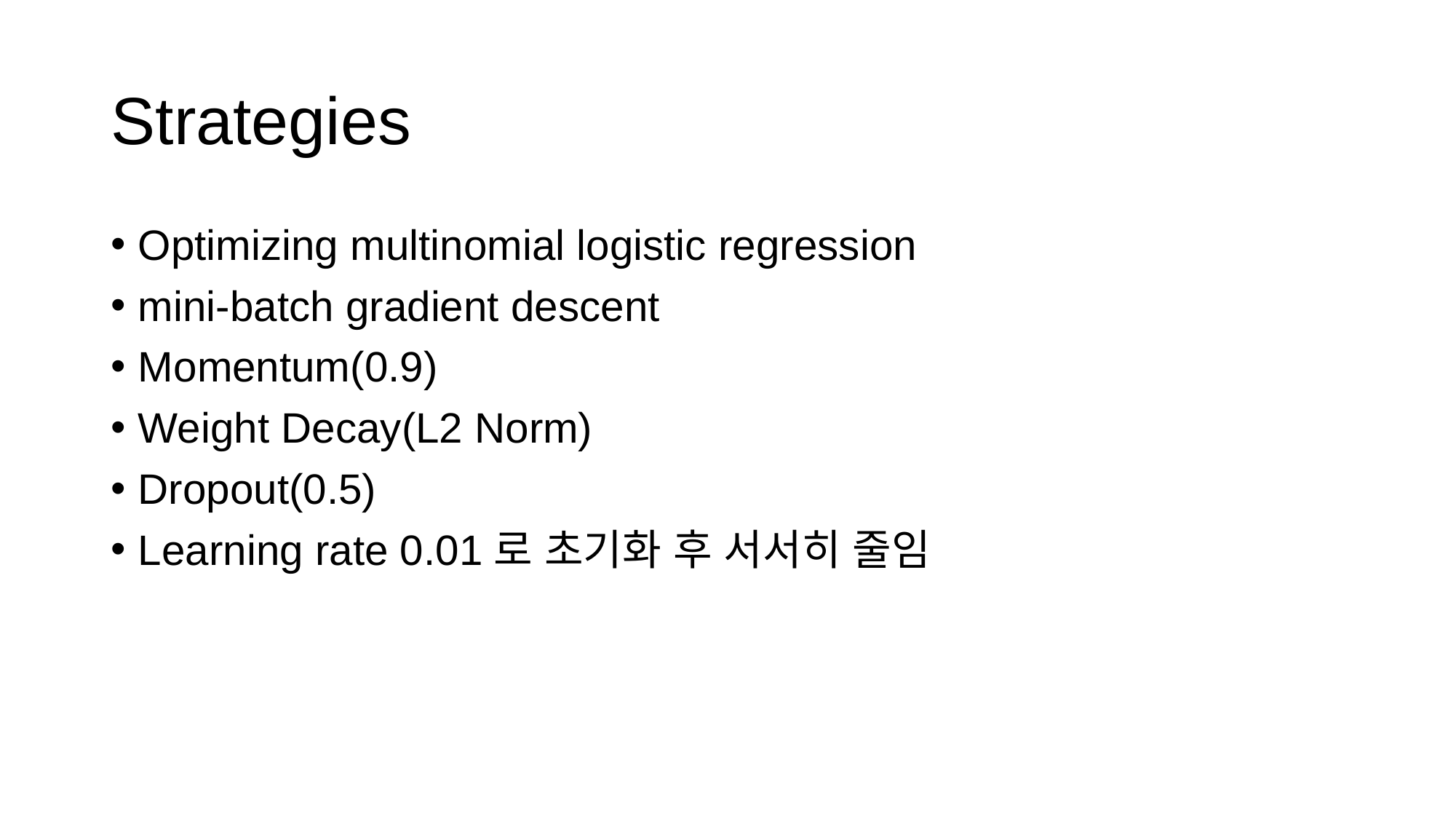

# Strategies
Optimizing multinomial logistic regression
mini-batch gradient descent
Momentum(0.9)
Weight Decay(L2 Norm)
Dropout(0.5)
Learning rate 0.01로 초기화 후 서서히 줄임